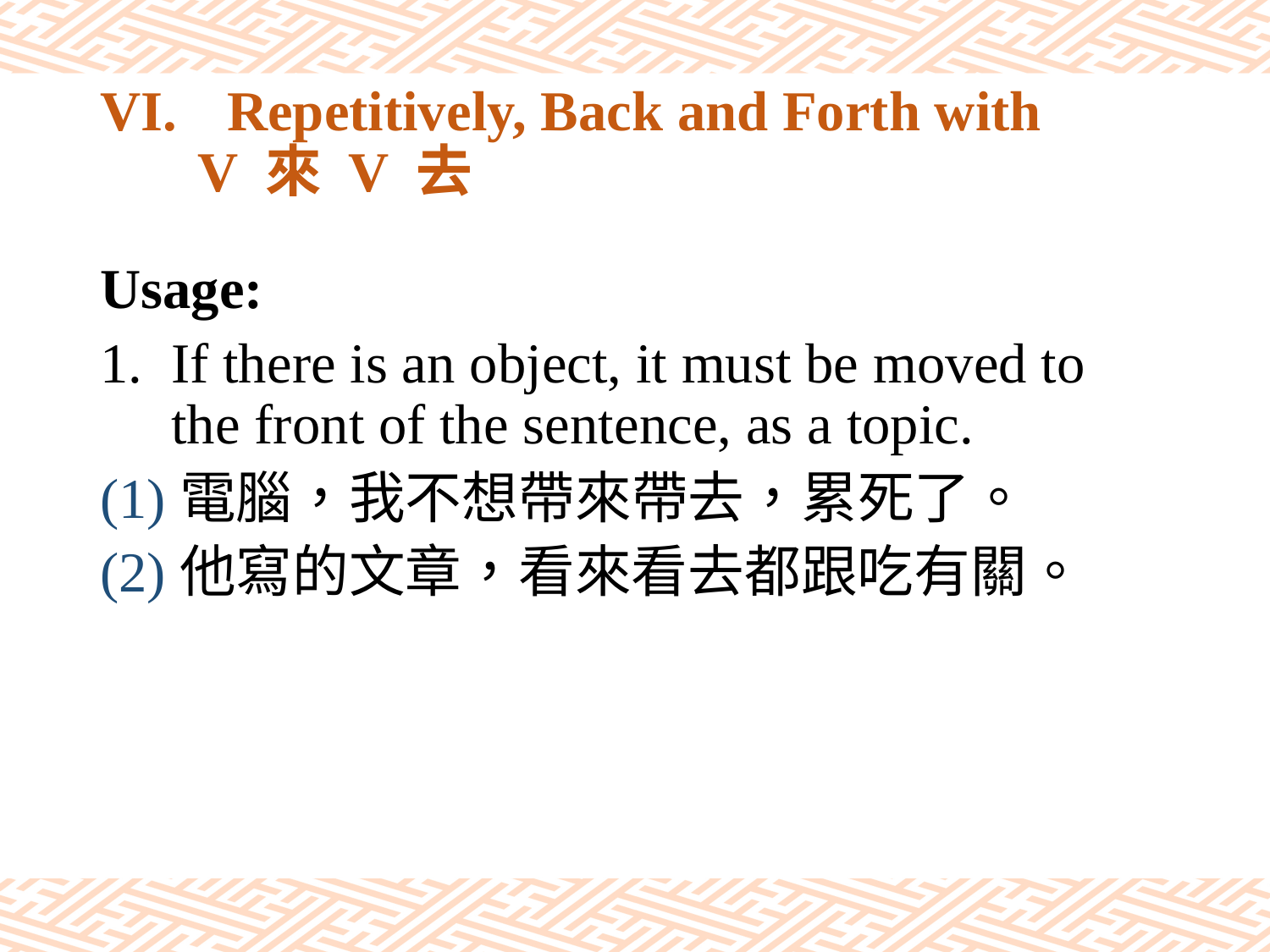

# VI.	Repetitively, Back and Forth with V 來 V 去
Usage:
If there is an object, it must be moved to the front of the sentence, as a topic.
(1)電腦，我不想帶來帶去，累死了。
(2)他寫的文章，看來看去都跟吃有關。